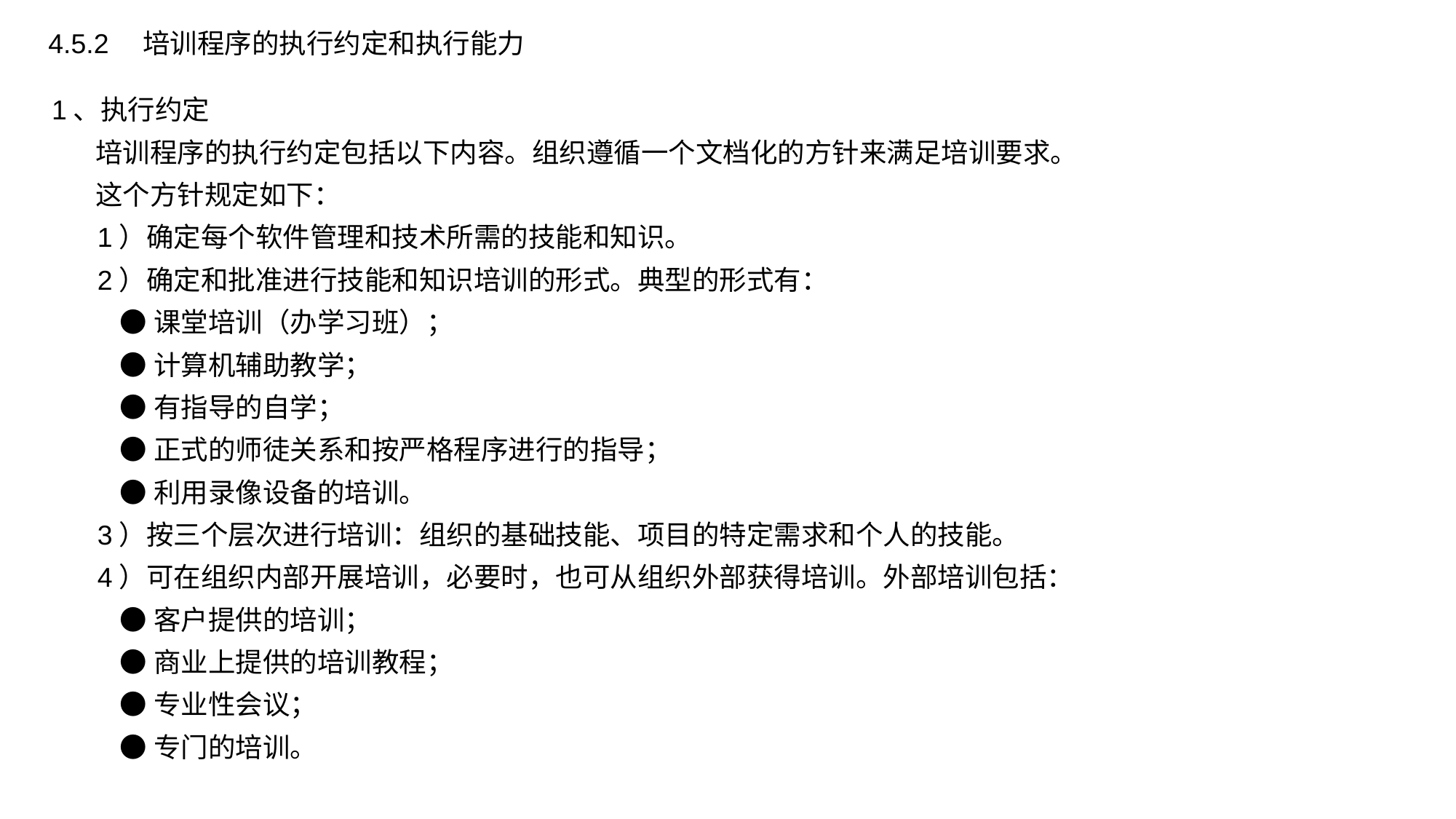

4.5.2　培训程序的执行约定和执行能力
1、执行约定
      培训程序的执行约定包括以下内容。组织遵循一个文档化的方针来满足培训要求。
      这个方针规定如下：
      1）确定每个软件管理和技术所需的技能和知识。
      2）确定和批准进行技能和知识培训的形式。典型的形式有：
           ●课堂培训（办学习班）；
           ●计算机辅助教学；
           ●有指导的自学；
           ●正式的师徒关系和按严格程序进行的指导；
           ●利用录像设备的培训。
      3）按三个层次进行培训：组织的基础技能、项目的特定需求和个人的技能。
      4）可在组织内部开展培训，必要时，也可从组织外部获得培训。外部培训包括：
           ●客户提供的培训；
           ●商业上提供的培训教程；
           ●专业性会议；
           ●专门的培训。